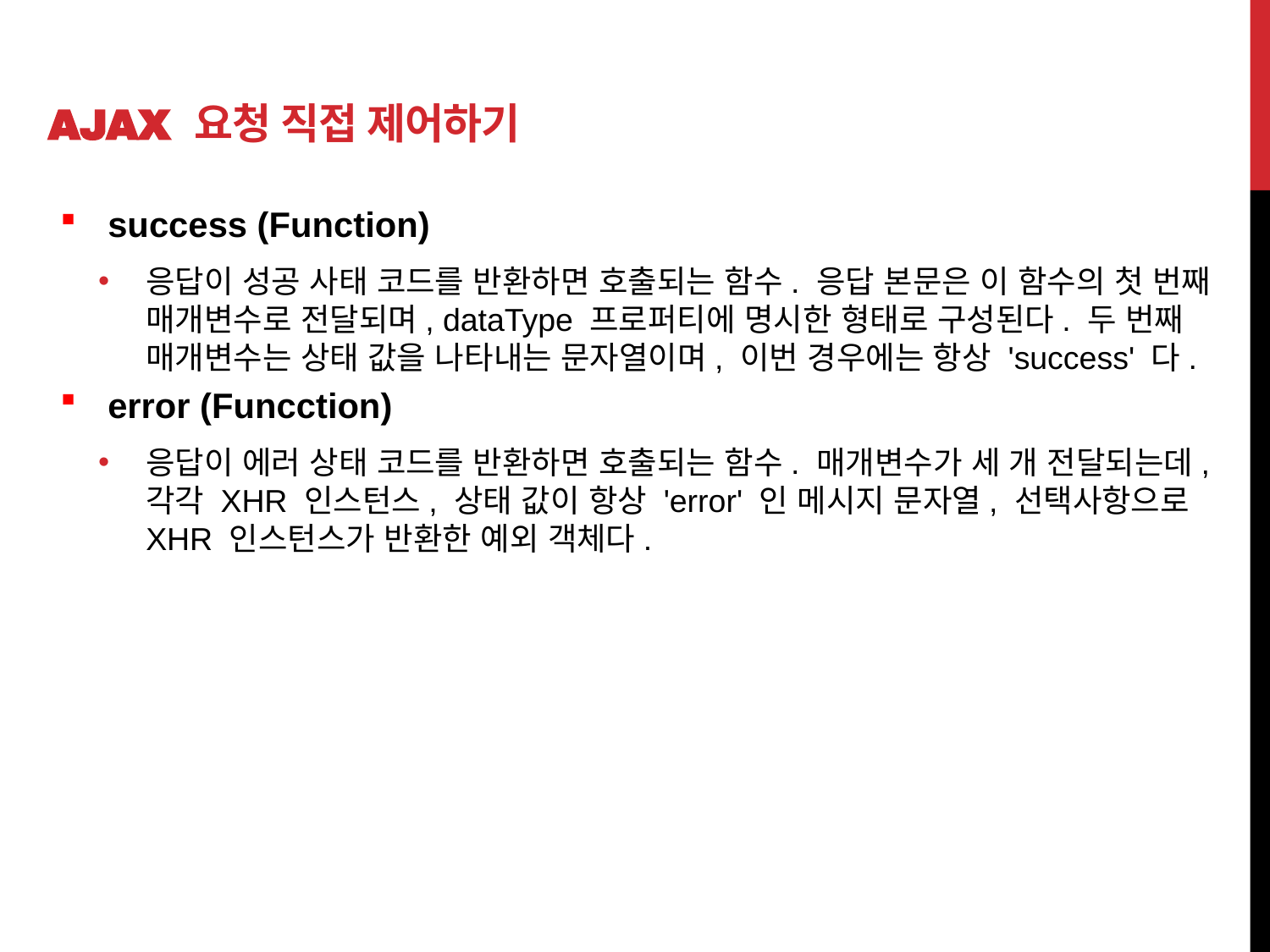

# Ajax 요청 직접 제어하기
success (Function)
응답이 성공 사태 코드를 반환하면 호출되는 함수. 응답 본문은 이 함수의 첫 번째 매개변수로 전달되며, dataType 프로퍼티에 명시한 형태로 구성된다. 두 번째 매개변수는 상태 값을 나타내는 문자열이며, 이번 경우에는 항상 'success' 다.
error (Funcction)
응답이 에러 상태 코드를 반환하면 호출되는 함수. 매개변수가 세 개 전달되는데, 각각 XHR 인스턴스, 상태 값이 항상 'error' 인 메시지 문자열, 선택사항으로 XHR 인스턴스가 반환한 예외 객체다.